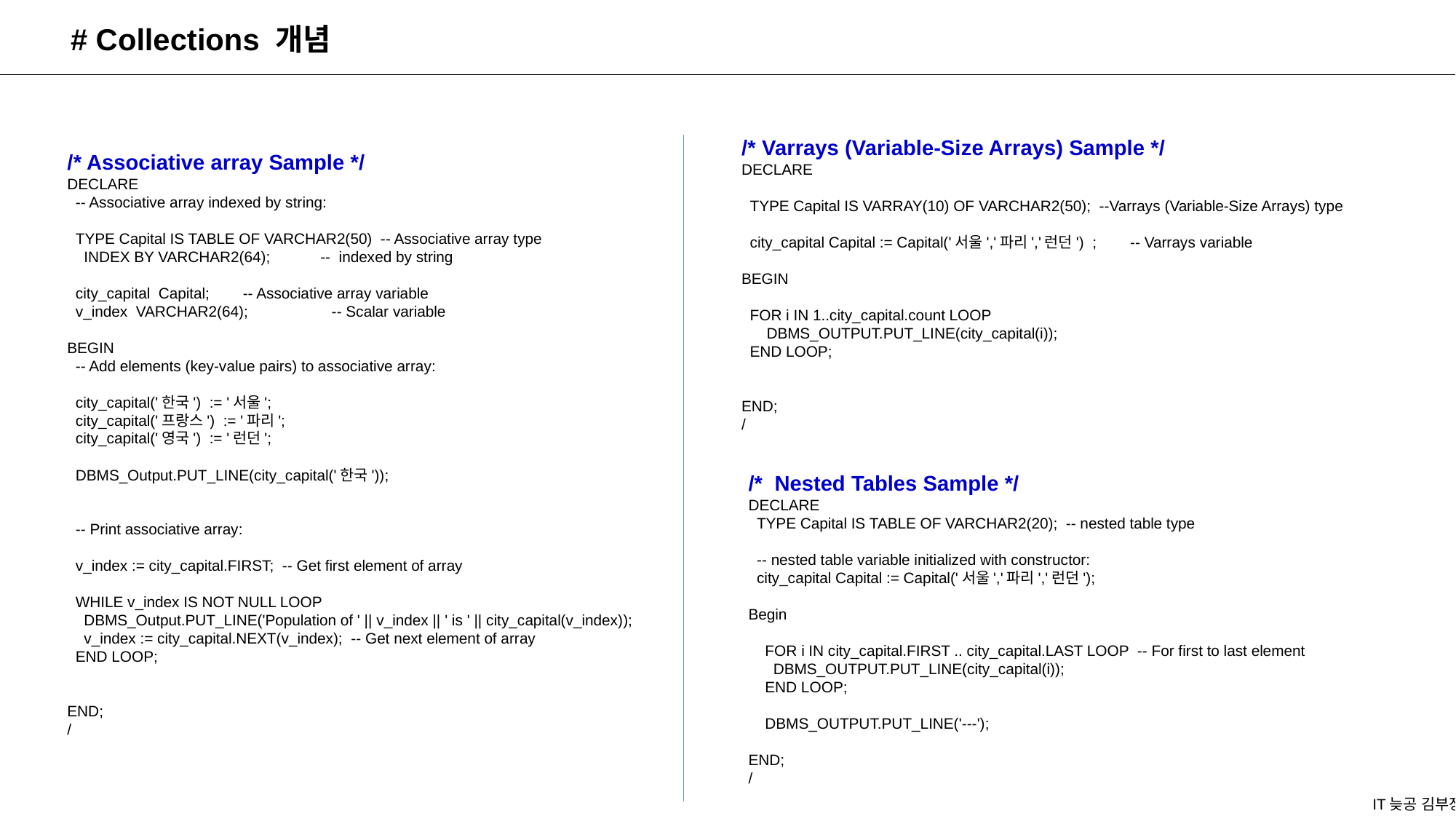

# Collections 개념
/* Varrays (Variable-Size Arrays) Sample */
DECLARE

  TYPE Capital IS VARRAY(10) OF VARCHAR2(50);  --Varrays (Variable-Size Arrays) type

  city_capital Capital := Capital('서울','파리','런던')  ;        -- Varrays variable

BEGIN

  FOR i IN 1..city_capital.count LOOP
      DBMS_OUTPUT.PUT_LINE(city_capital(i));
  END LOOP;

END;
/
/* Associative array Sample */
DECLARE
  -- Associative array indexed by string:

  TYPE Capital IS TABLE OF VARCHAR2(50)  -- Associative array type
    INDEX BY VARCHAR2(64);            --  indexed by string

  city_capital  Capital;        -- Associative array variable
  v_index  VARCHAR2(64);                    -- Scalar variable

BEGIN
  -- Add elements (key-value pairs) to associative array:

  city_capital('한국')  := '서울';
  city_capital('프랑스')  := '파리';
  city_capital('영국')  := '런던';

  DBMS_Output.PUT_LINE(city_capital('한국'));

  -- Print associative array:

  v_index := city_capital.FIRST;  -- Get first element of array

  WHILE v_index IS NOT NULL LOOP
    DBMS_Output.PUT_LINE('Population of ' || v_index || ' is ' || city_capital(v_index));
    v_index := city_capital.NEXT(v_index);  -- Get next element of array
  END LOOP;

END;
/
/*  Nested Tables Sample */
DECLARE
  TYPE Capital IS TABLE OF VARCHAR2(20);  -- nested table type

  -- nested table variable initialized with constructor:
  city_capital Capital := Capital('서울','파리','런던');

Begin

    FOR i IN city_capital.FIRST .. city_capital.LAST LOOP  -- For first to last element
      DBMS_OUTPUT.PUT_LINE(city_capital(i));
    END LOOP;

    DBMS_OUTPUT.PUT_LINE('---');

END;
/
IT늦공 김부장